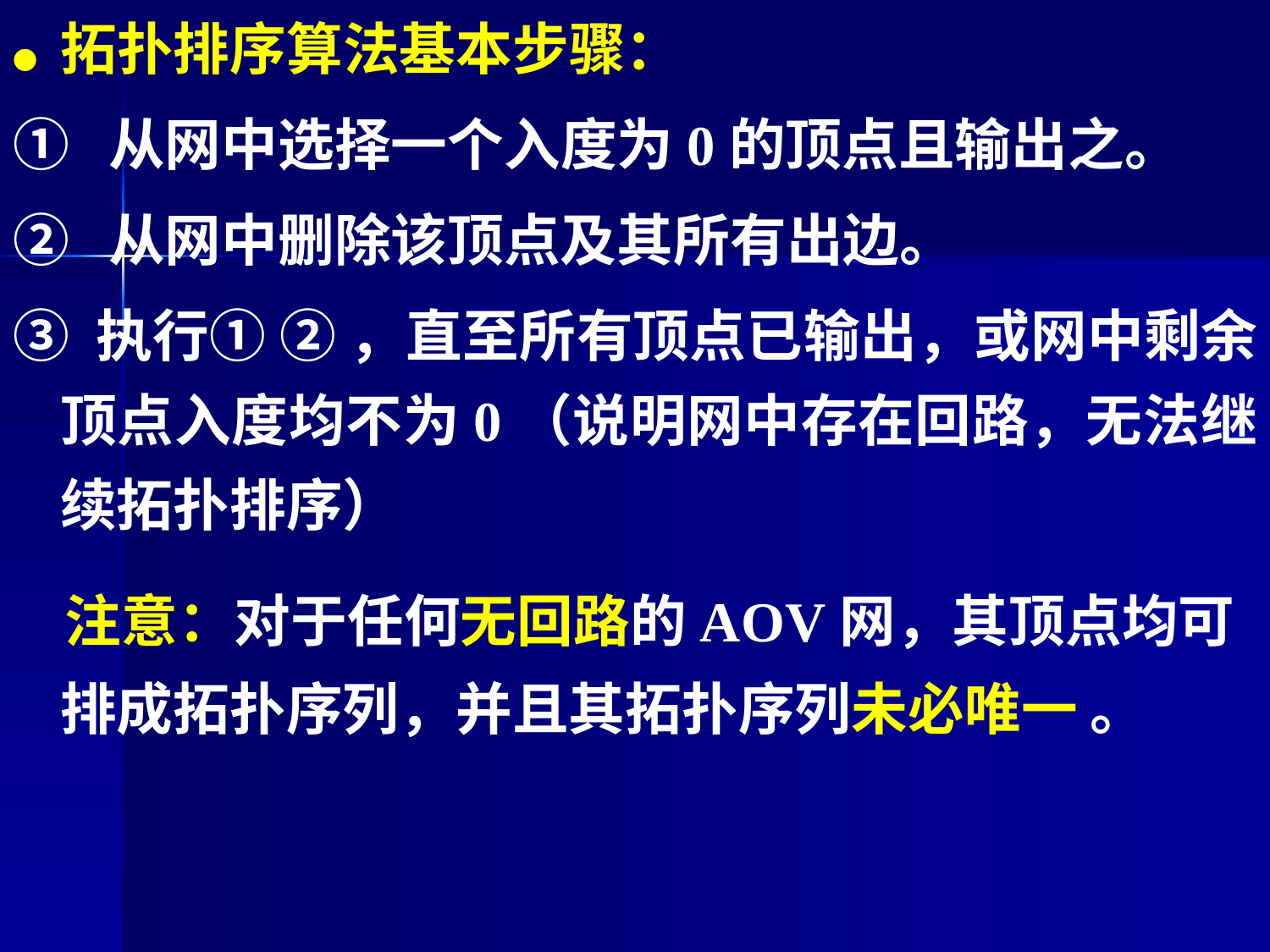

● 拓扑排序算法基本步骤：
①  从网中选择一个入度为0的顶点且输出之。
②  从网中删除该顶点及其所有出边。
③ 执行① ② ，直至所有顶点已输出，或网中剩余顶点入度均不为0（说明网中存在回路，无法继续拓扑排序）
   注意：对于任何无回路的AOV网，其顶点均可排成拓扑序列，并且其拓扑序列未必唯一 。